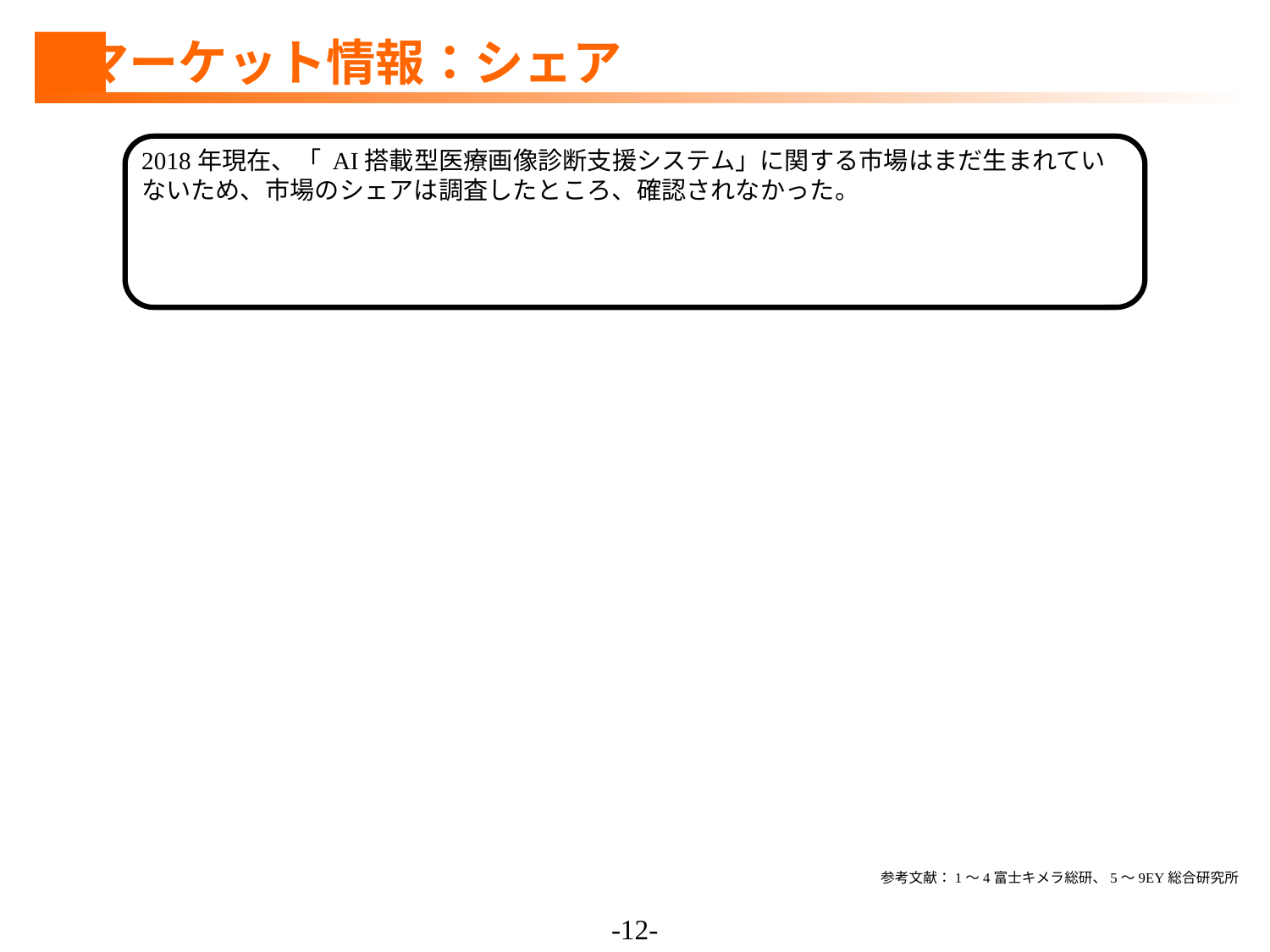

マーケット情報：シェア

2018年現在、「 AI搭載型医療画像診断支援システム」に関する市場はまだ生まれていないため、市場のシェアは調査したところ、確認されなかった。
参考文献：1～4富士キメラ総研、5～9EY総合研究所
-12-